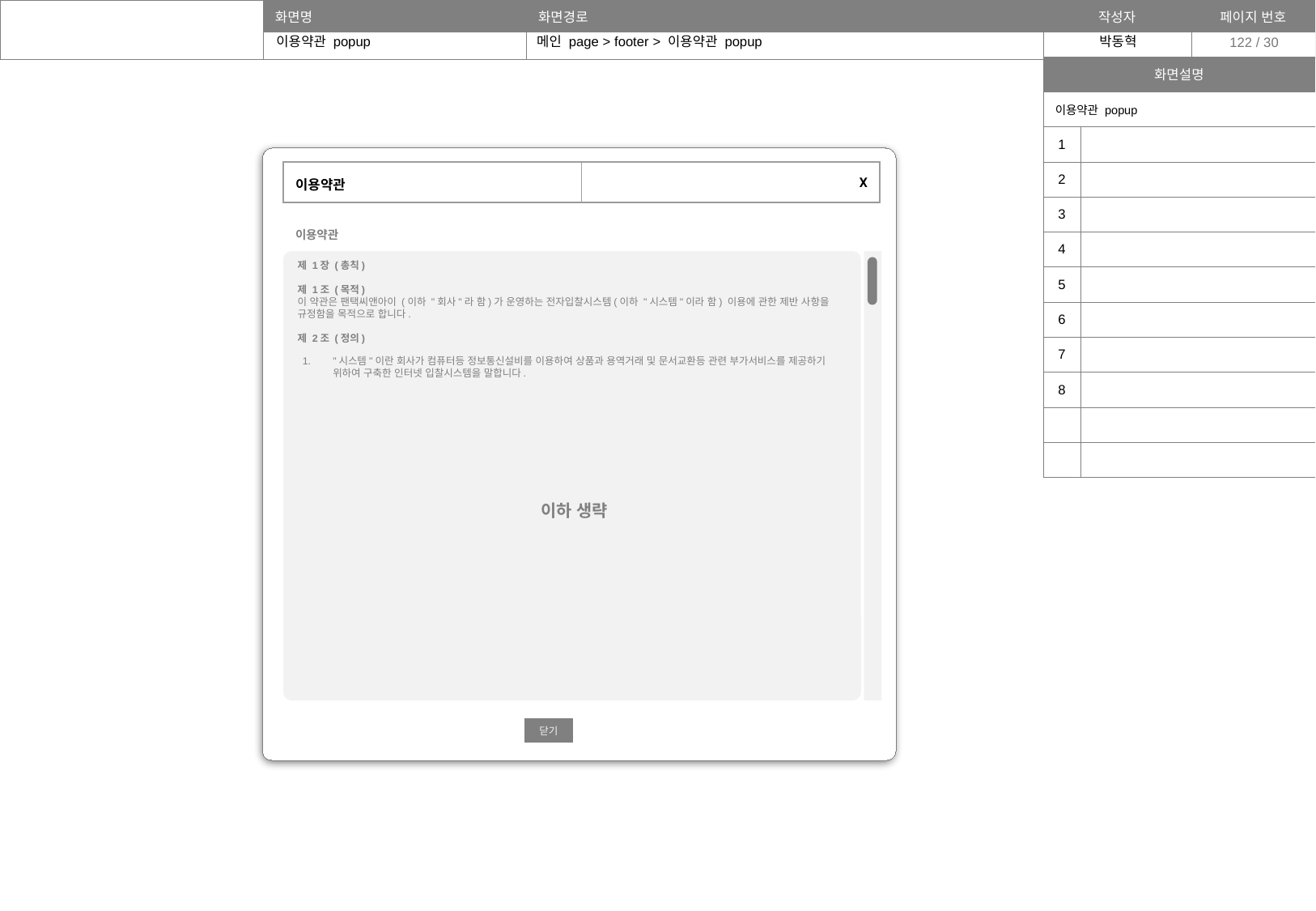

이용약관 popup
메인 page > footer > 이용약관 popup
122
| 화면설명 |  |
| --- | --- |
| 이용약관 popup |  |
| 1 |  |
| 2 |  |
| 3 |  |
| 4 |  |
| 5 |  |
| 6 |  |
| 7 |  |
| 8 |  |
|  |  |
|  |  |

| 이용약관 | X |
| --- | --- |
이용약관
제 1장 (총칙)

제 1조 (목적)
이 약관은 팬택씨앤아이 (이하 "회사"라 함)가 운영하는 전자입찰시스템(이하 "시스템"이라 함) 이용에 관한 제반 사항을 규정함을 목적으로 합니다.

제 2조 (정의)
"시스템"이란 회사가 컴퓨터등 정보통신설비를 이용하여 상품과 용역거래 및 문서교환등 관련 부가서비스를 제공하기 위하여 구축한 인터넷 입찰시스템을 말합니다.

이하 생략

닫기